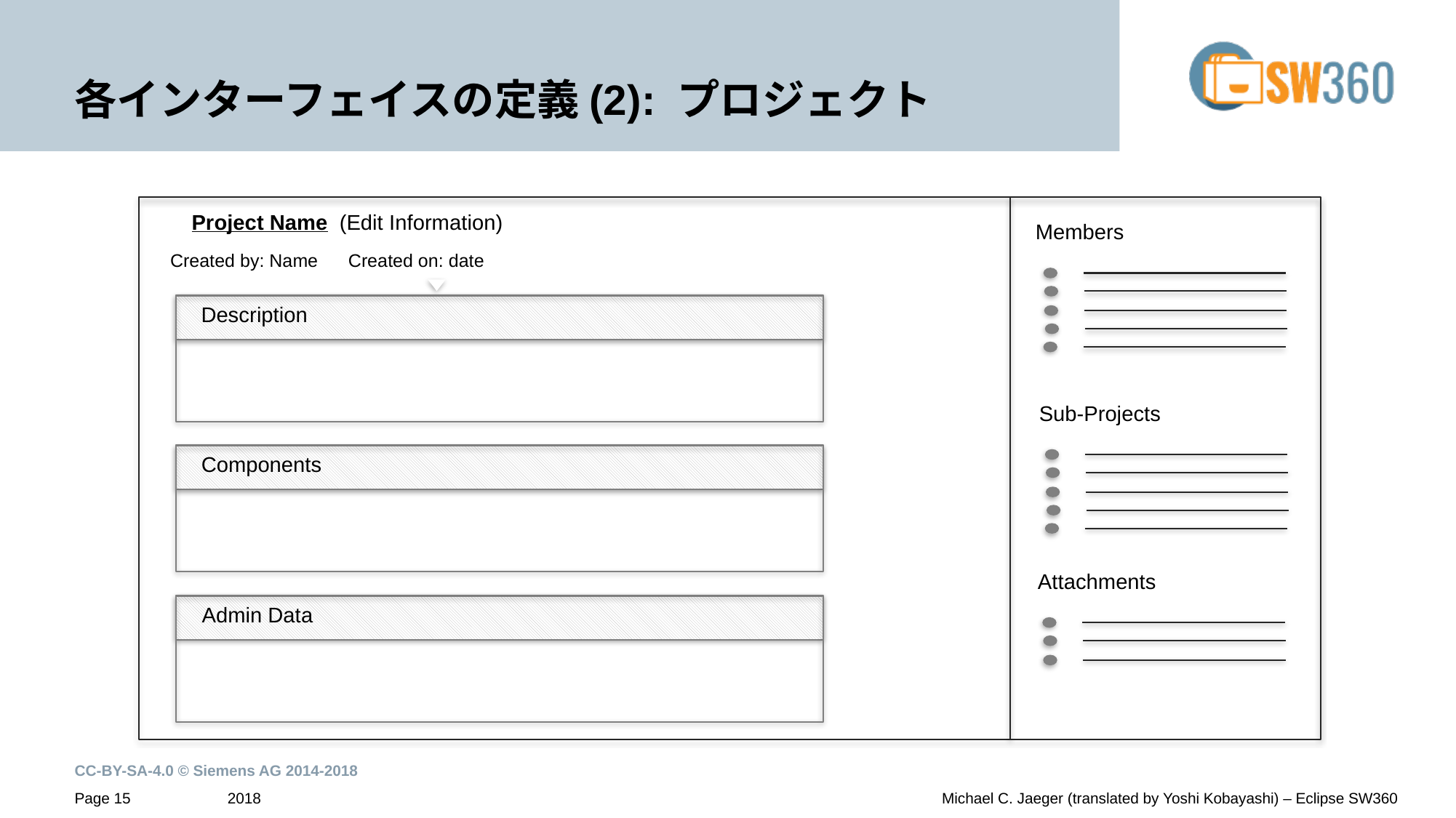

各インターフェイスの定義(2): プロジェクト

Project Name  (Edit Information)
Members
Created by: Name      Created on: date

Description

Sub-Projects

Components

Attachments

Admin Data